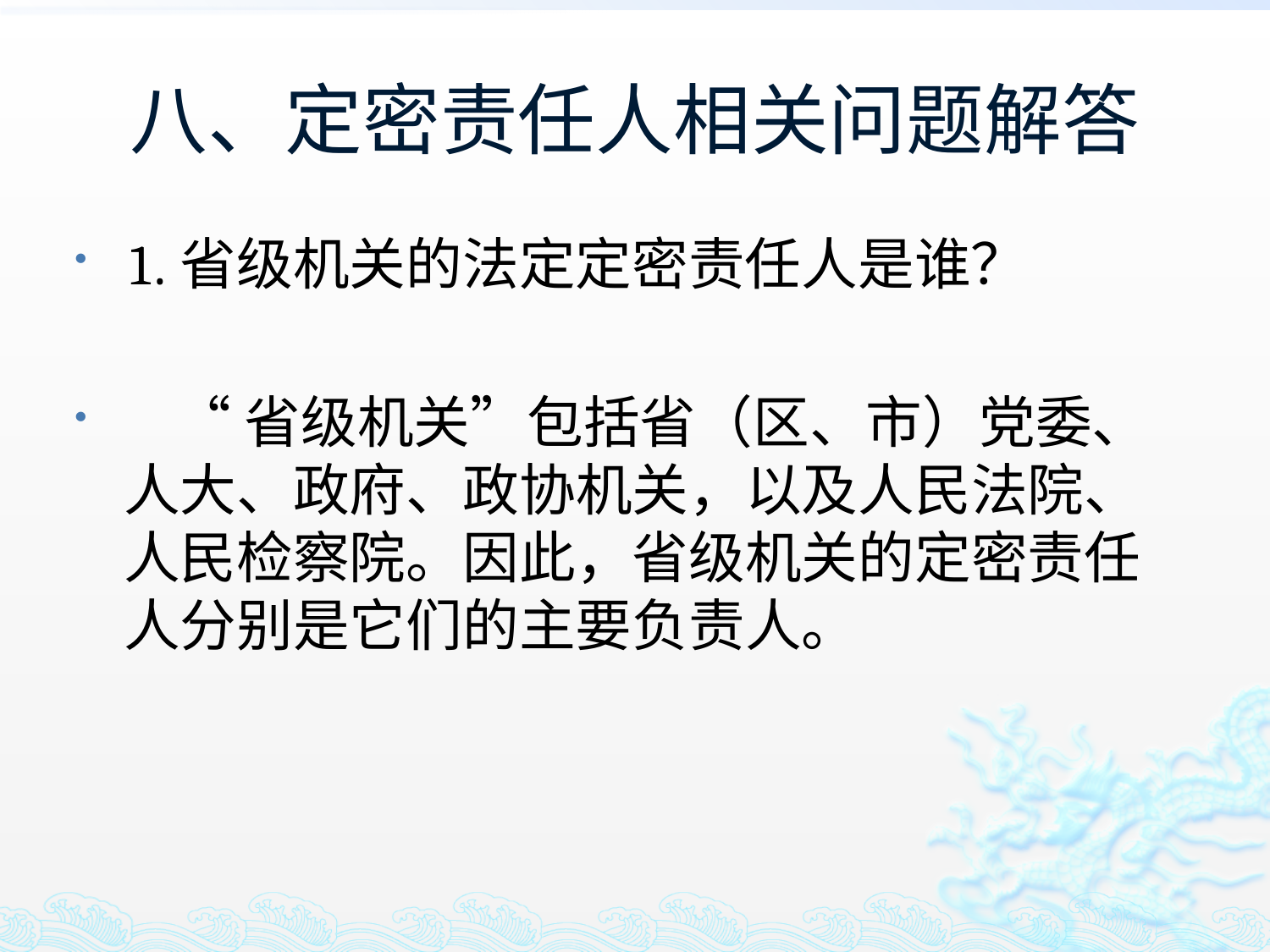

# 八、定密责任人相关问题解答
1.省级机关的法定定密责任人是谁？

    “省级机关”包括省（区、市）党委、人大、政府、政协机关，以及人民法院、人民检察院。因此，省级机关的定密责任人分别是它们的主要负责人。